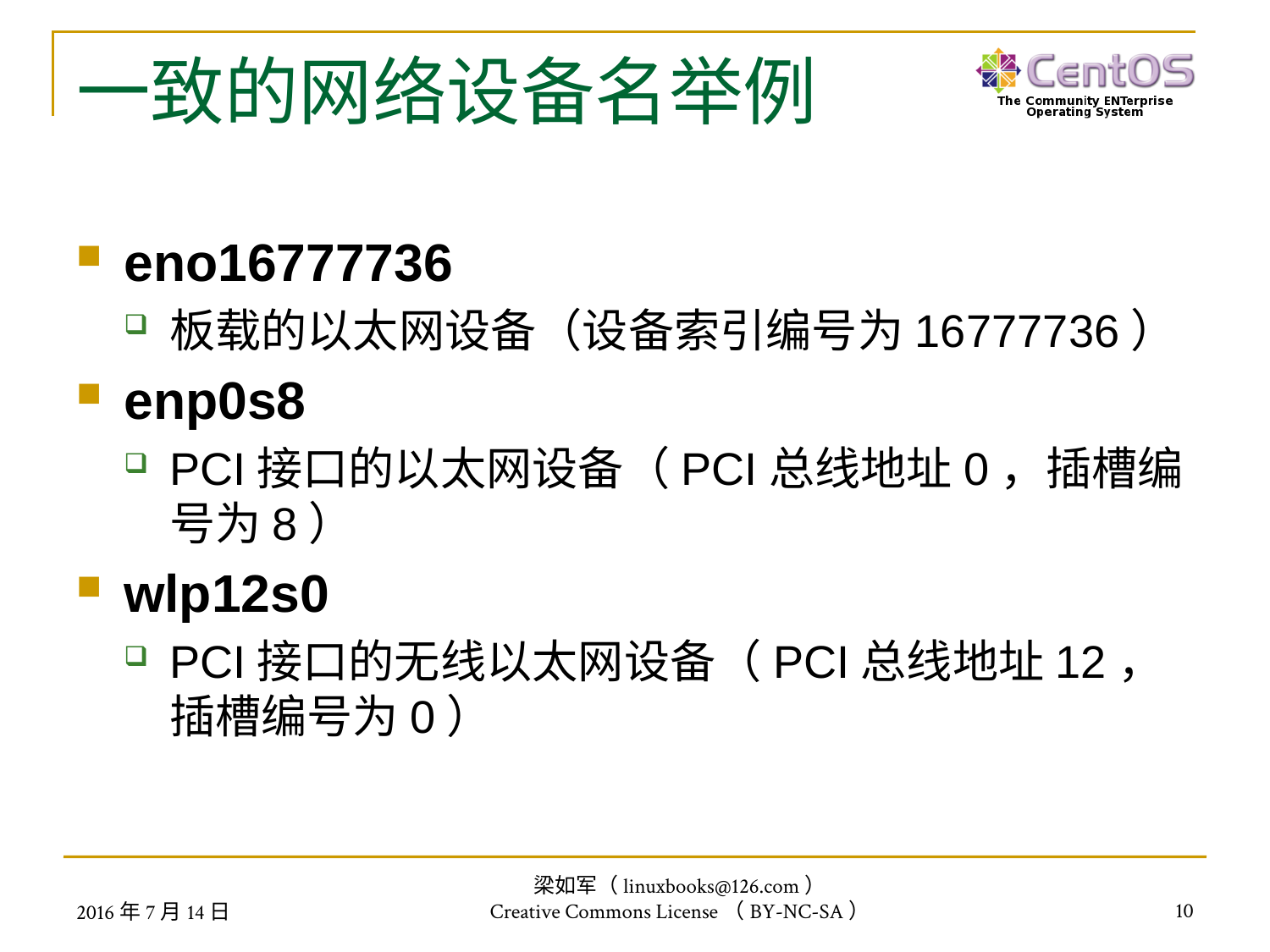

# 一致的网络设备名举例
eno16777736
板载的以太网设备（设备索引编号为16777736）
enp0s8
PCI接口的以太网设备（PCI总线地址0，插槽编号为8）
wlp12s0
PCI接口的无线以太网设备（PCI总线地址12，插槽编号为0）
梁如军（linuxbooks@126.com）
Creative Commons License（BY-NC-SA）
2016年7月14日
10